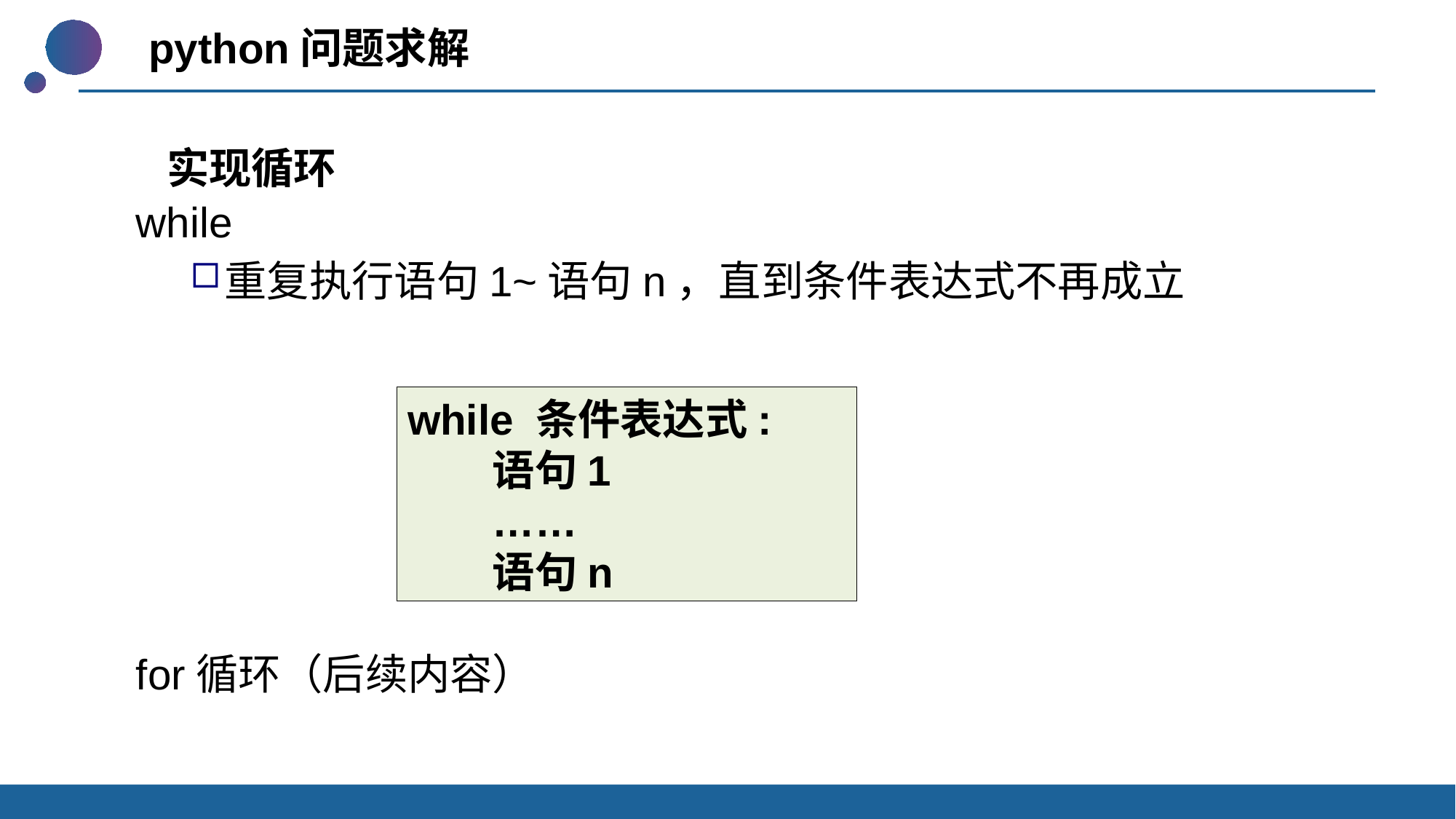

python问题求解

   实现循环
while
重复执行语句1~语句n，直到条件表达式不再成立
while 条件表达式:
语句1
……
语句n
for循环（后续内容）